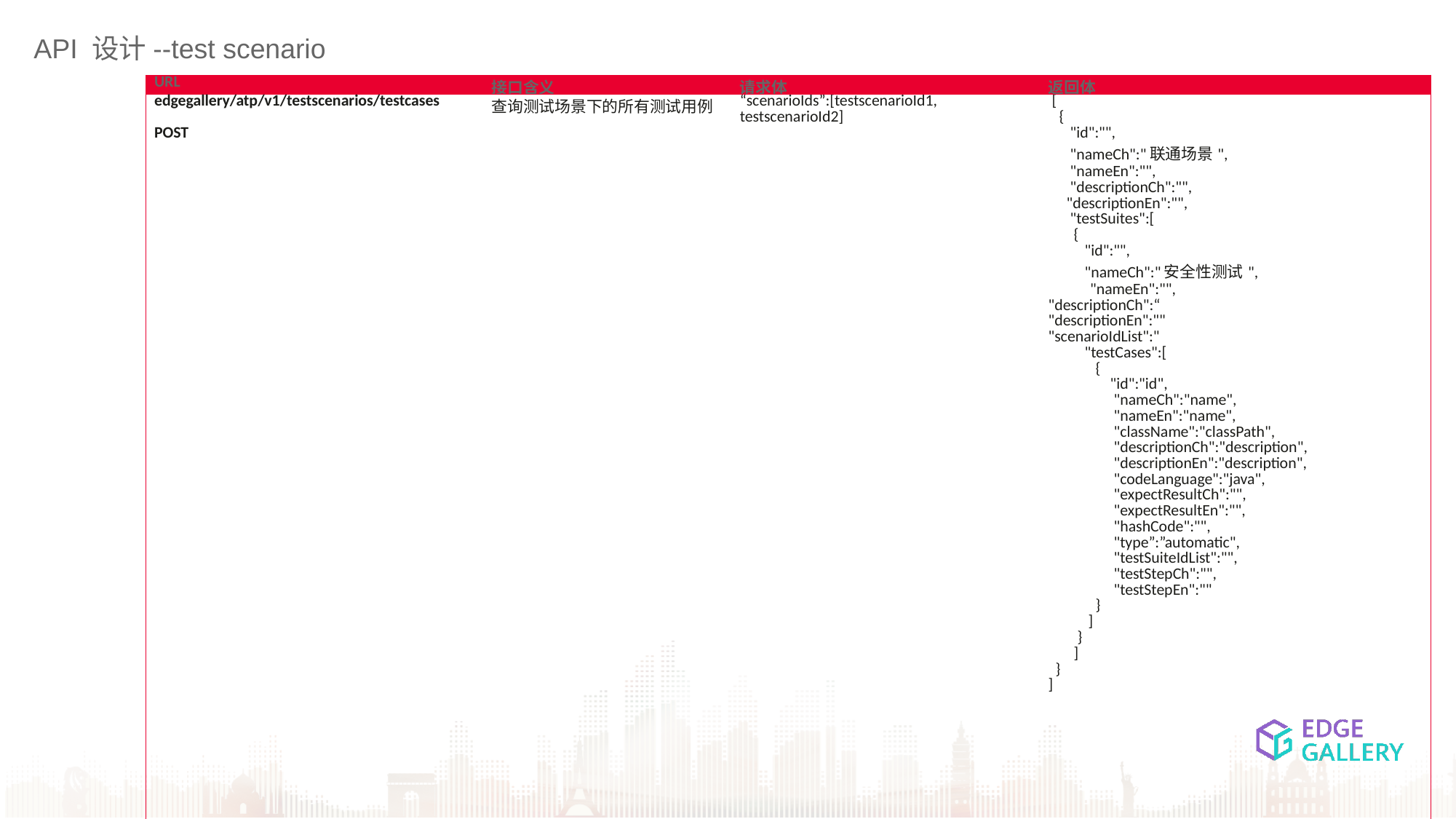

API 设计--test scenario
| URL | 接口含义 | 请求体 | 返回体 |
| --- | --- | --- | --- |
| edgegallery/atp/v1/testscenarios/testcases POST | 查询测试场景下的所有测试用例 | “scenarioIds”:[testscenarioId1, testscenarioId2] | [ { "id":"", "nameCh":"联通场景", "nameEn":"", "descriptionCh":"", "descriptionEn":"", "testSuites":[ { "id":"", "nameCh":"安全性测试", "nameEn":"", "descriptionCh":“ "descriptionEn":"" "scenarioIdList":" "testCases":[ { "id":"id", "nameCh":"name", "nameEn":"name", "className":"classPath", "descriptionCh":"description", "descriptionEn":"description", "codeLanguage":"java", "expectResultCh":"", "expectResultEn":"", "hashCode":"", "type”:”automatic", "testSuiteIdList":"", "testStepCh":"", "testStepEn":"" } ] } ] } ] |